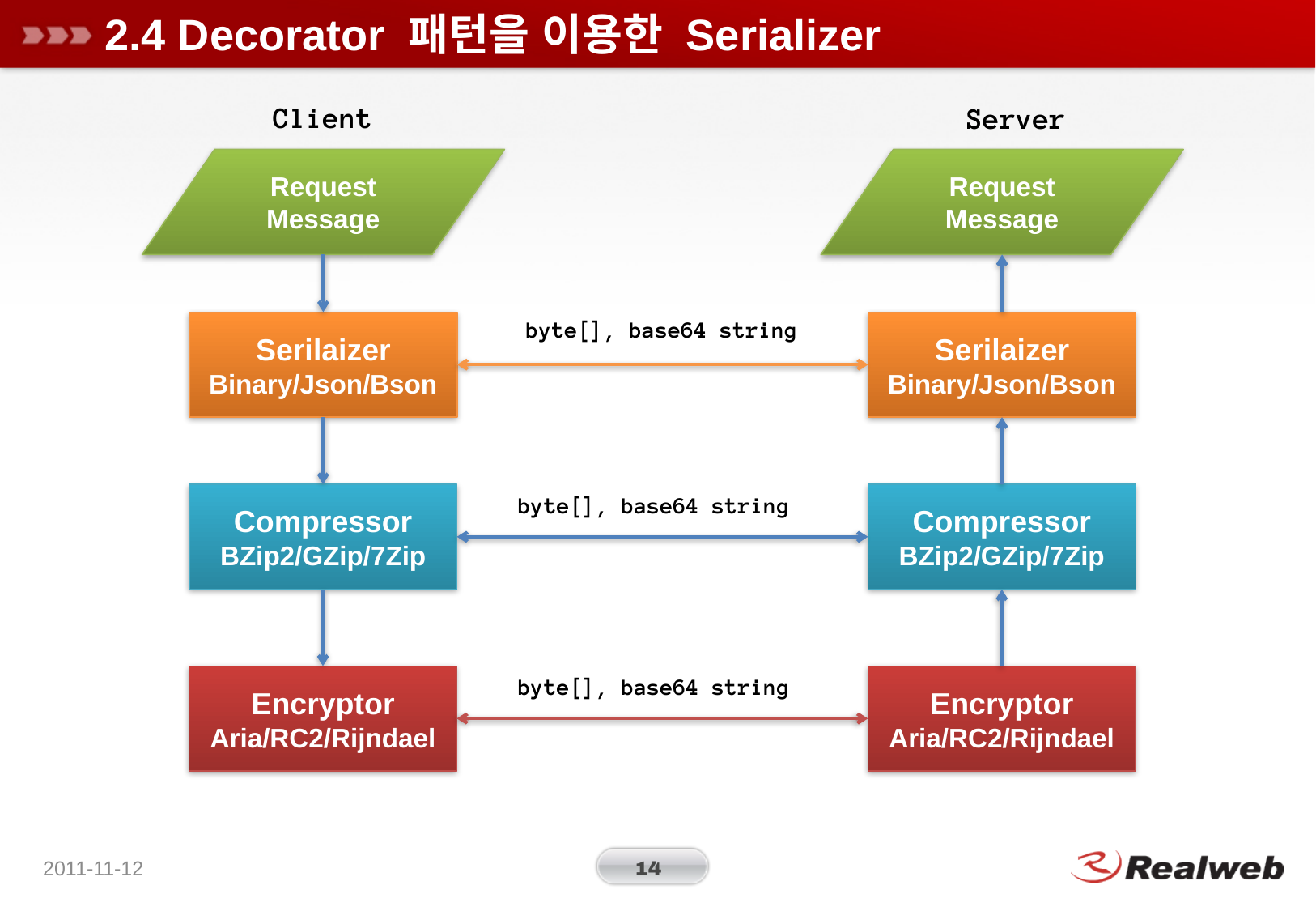

# 2.4 Decorator 패턴을 이용한 Serializer
Client
Server
Request
Message
Request
Message
byte[], base64 string
Serilaizer
Binary/Json/Bson
Serilaizer
Binary/Json/Bson
Compressor
BZip2/GZip/7Zip
Compressor
BZip2/GZip/7Zip
byte[], base64 string
Encryptor
Aria/RC2/Rijndael
Encryptor
Aria/RC2/Rijndael
byte[], base64 string
2011-11-12
14